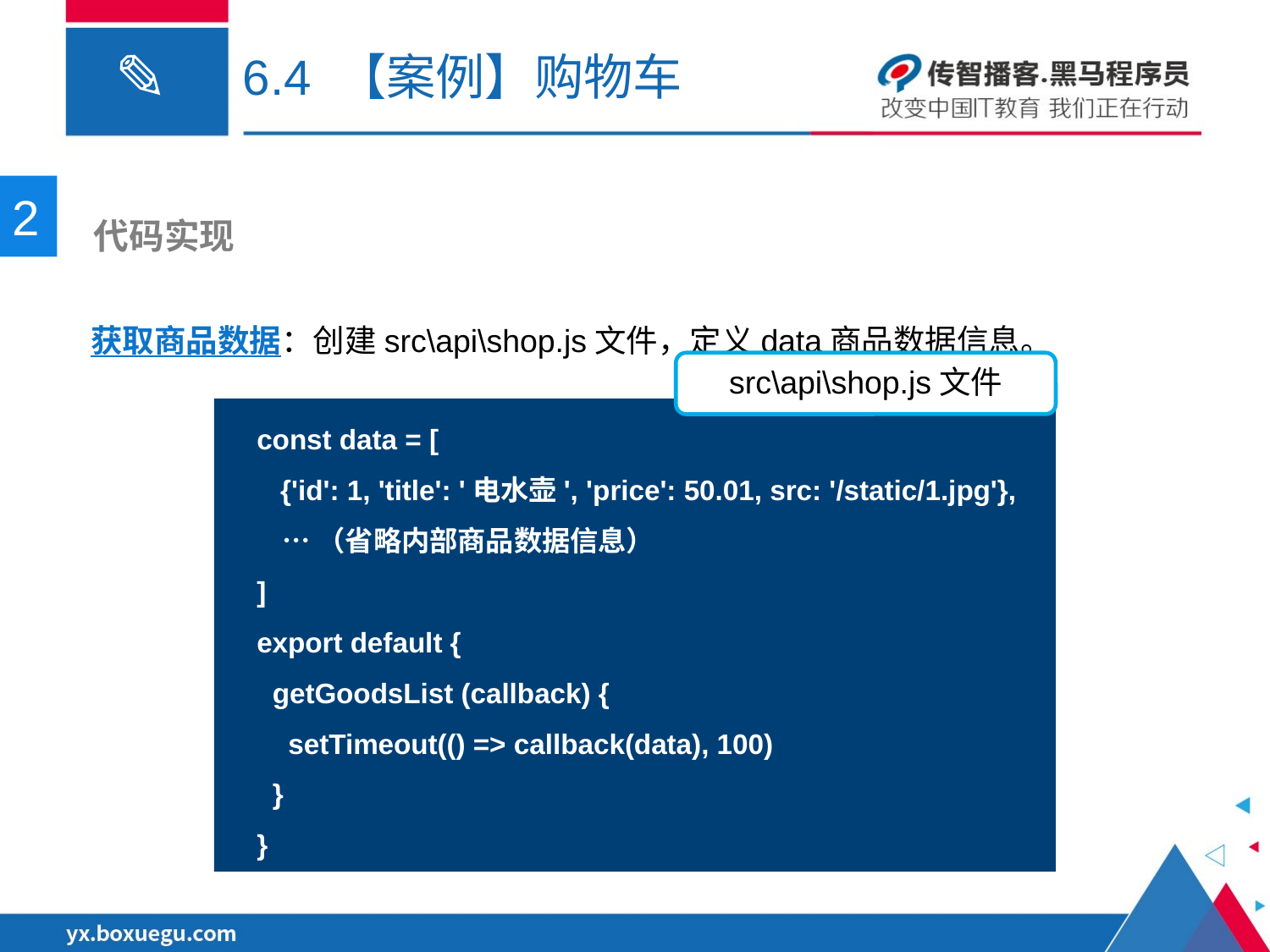

6.4 【案例】购物车

2
  代码实现
获取商品数据：创建src\api\shop.js文件，定义data商品数据信息。
src\api\shop.js文件

const data = [
   {'id': 1, 'title': '电水壶', 'price': 50.01, src: '/static/1.jpg'},
    …（省略内部商品数据信息）
]
export default {
  getGoodsList (callback) {
    setTimeout(() => callback(data), 100)
  }
}